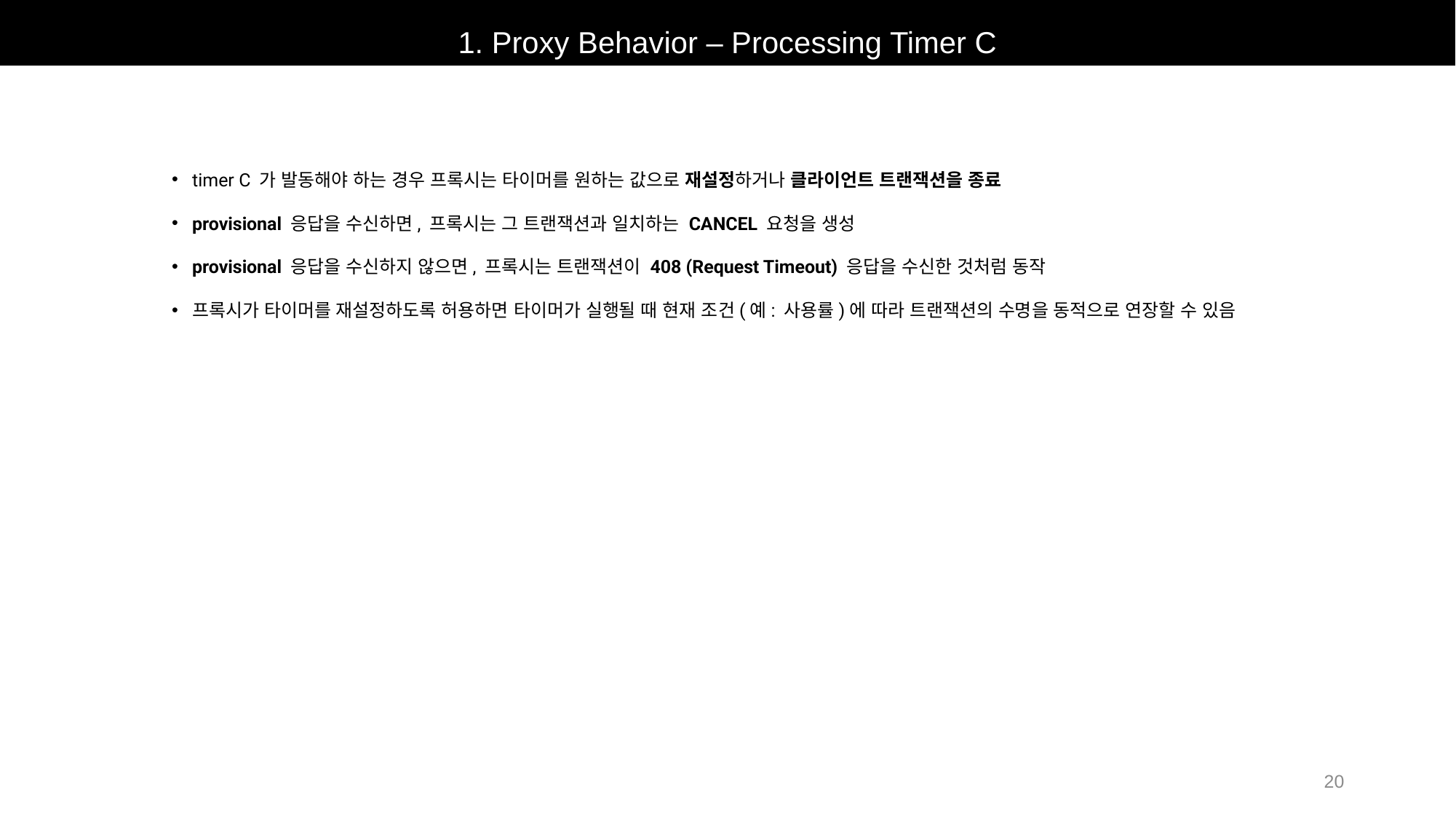

# 1. Proxy Behavior – Processing Timer C
timer C 가 발동해야 하는 경우 프록시는 타이머를 원하는 값으로 재설정하거나 클라이언트 트랜잭션을 종료
provisional 응답을 수신하면, 프록시는 그 트랜잭션과 일치하는 CANCEL 요청을 생성
provisional 응답을 수신하지 않으면, 프록시는 트랜잭션이 408 (Request Timeout) 응답을 수신한 것처럼 동작
프록시가 타이머를 재설정하도록 허용하면 타이머가 실행될 때 현재 조건(예: 사용률)에 따라 트랜잭션의 수명을 동적으로 연장할 수 있음
20